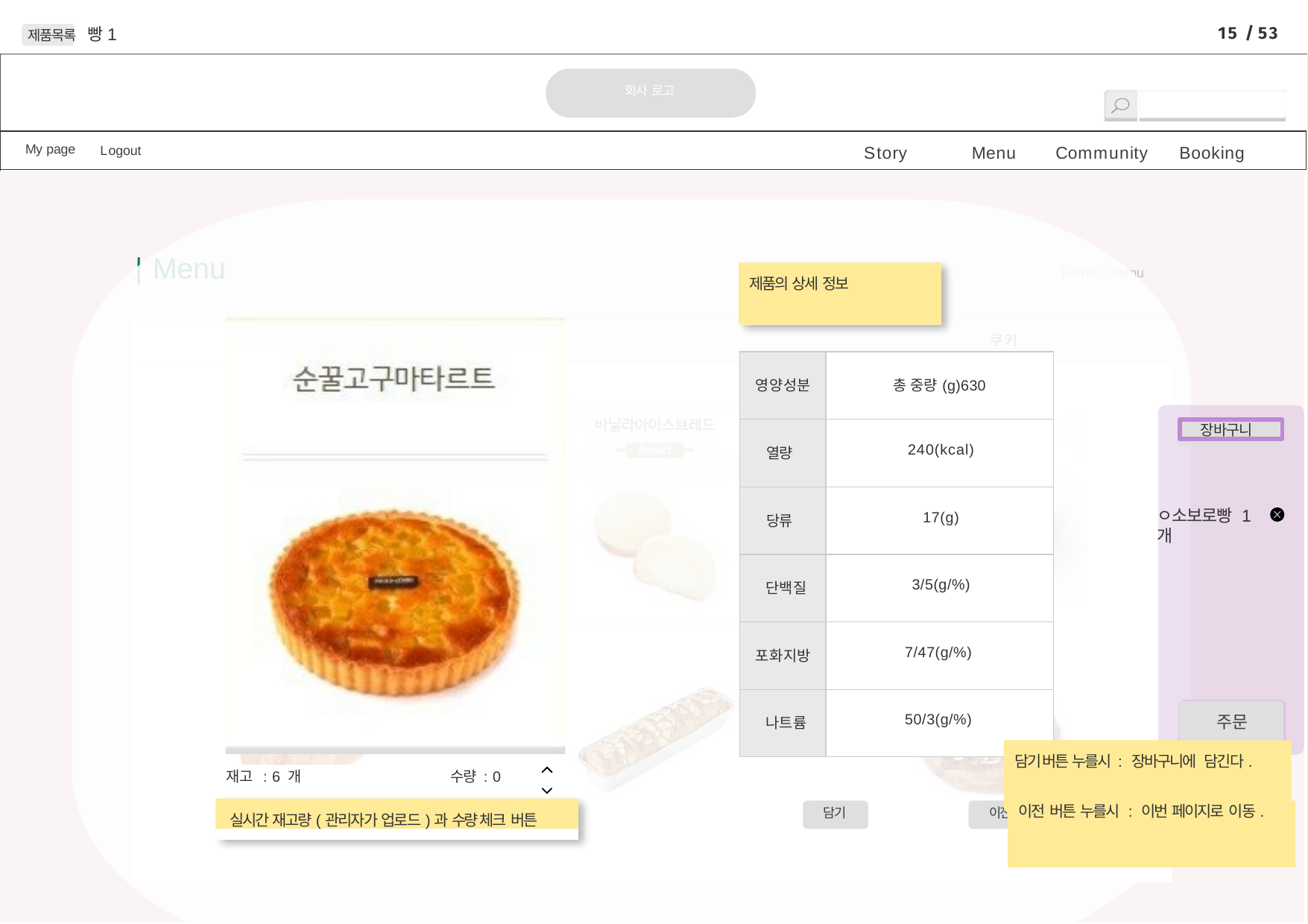

15 / 53
제품목록   빵1

회사 로고

My page
Story
Menu
Community
Booking
Logout

| Menu

Home > Menu
제품의 상세 정보

빵

케이크
쿠키
| 영양성분 | 총 중량(g)630 |
| --- | --- |
| 열량 | 240(kcal) |
| 당류 | 17(g) |
| 단백질 | 3/5(g/%) |
| 포화지방 | 7/47(g/%) |
| 나트륨 | 50/3(g/%) |

장바구니
ㅇ소보로빵 1개

주문

재고  : 6 개	수량 : 0

담기 버튼 누를시 : 장바구니에  담긴다.

실시간 재고량(관리자가 업로드)과 수량 체크 버튼

이전 버튼 누를시 : 이번 페이지로 이동.
담기
이전